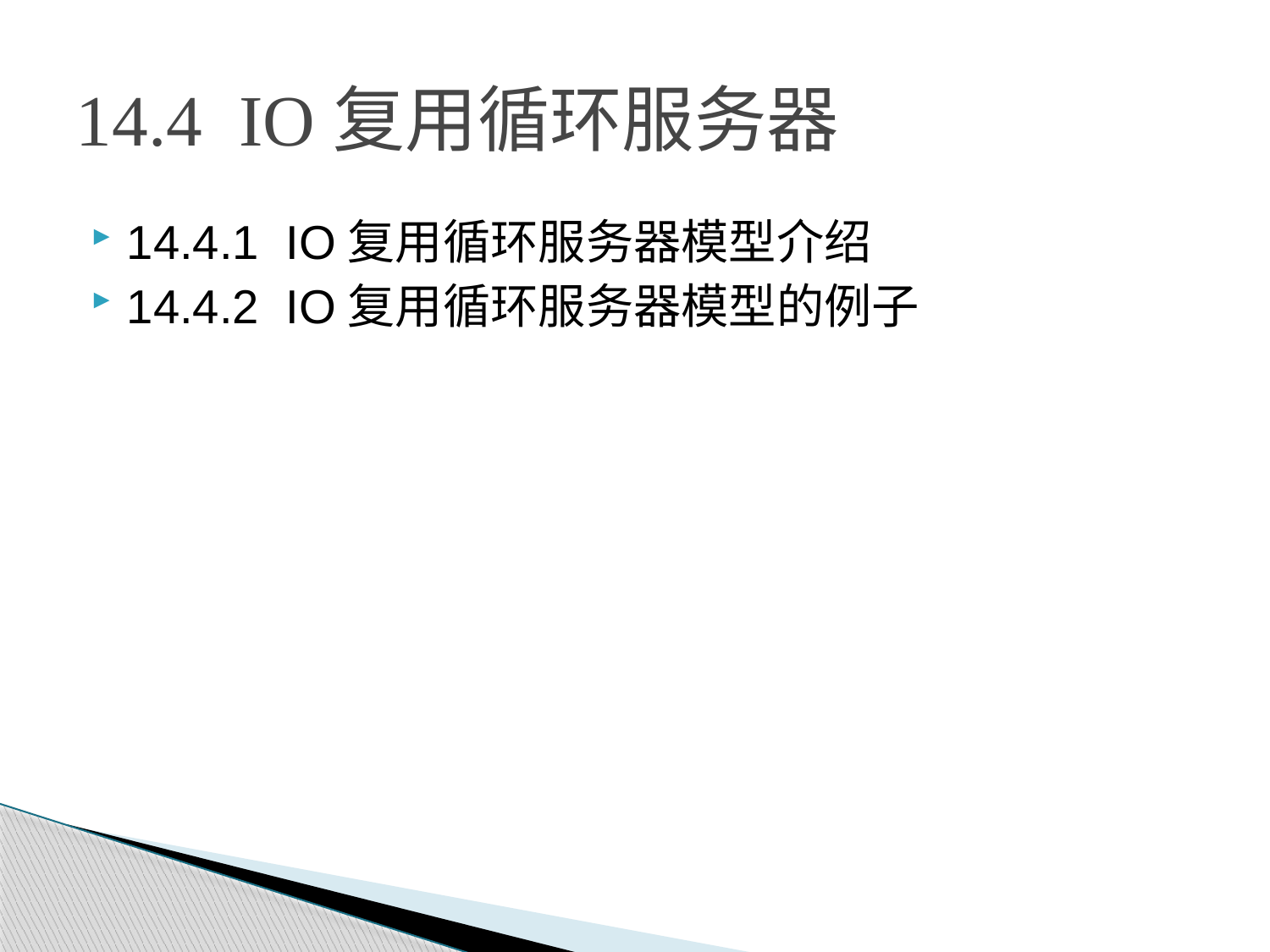

# 14.4  IO复用循环服务器
14.4.1  IO复用循环服务器模型介绍
14.4.2  IO复用循环服务器模型的例子